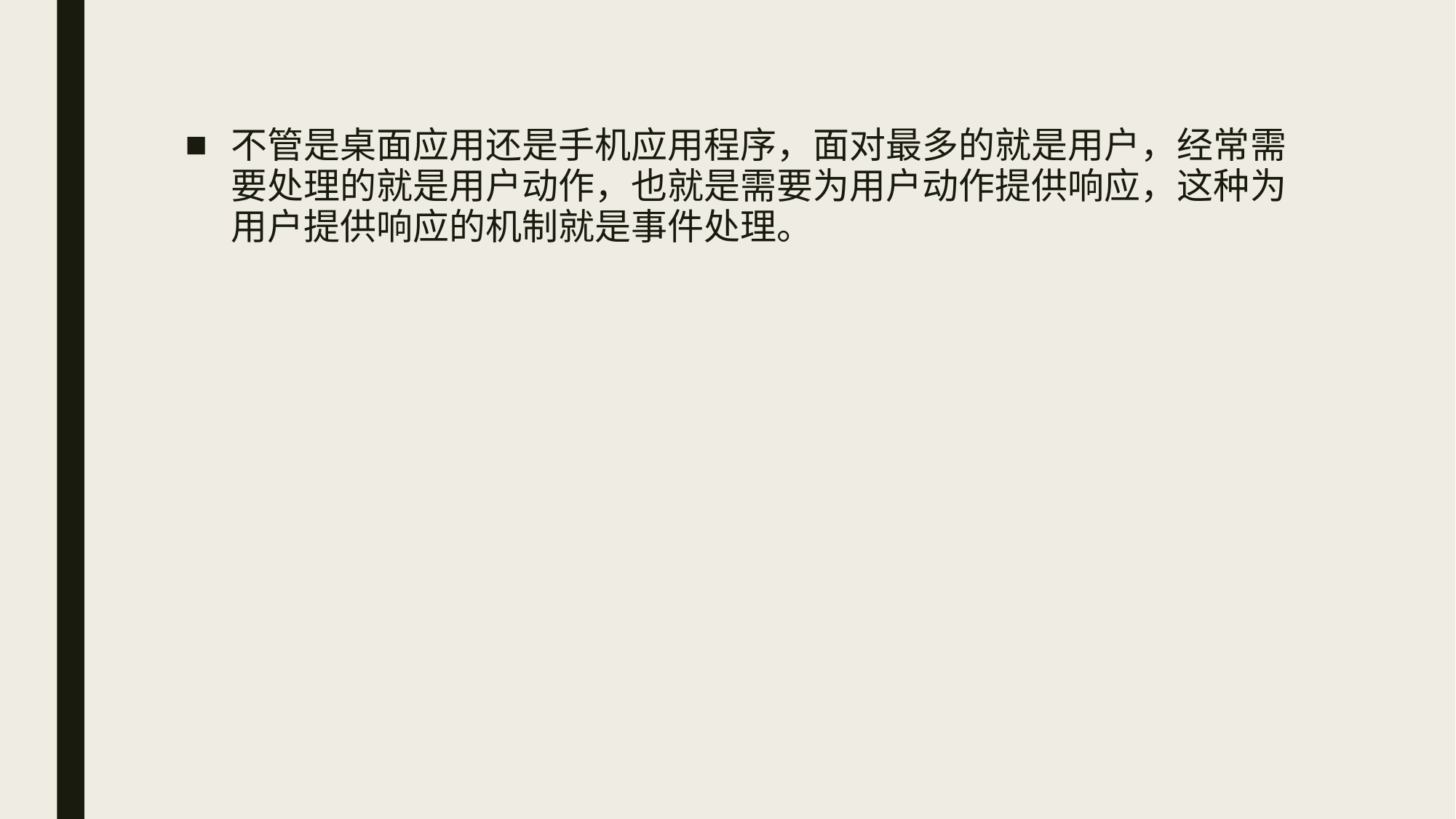

不管是桌面应用还是手机应用程序，面对最多的就是用户，经常需要处理的就是用户动作，也就是需要为用户动作提供响应，这种为用户提供响应的机制就是事件处理。